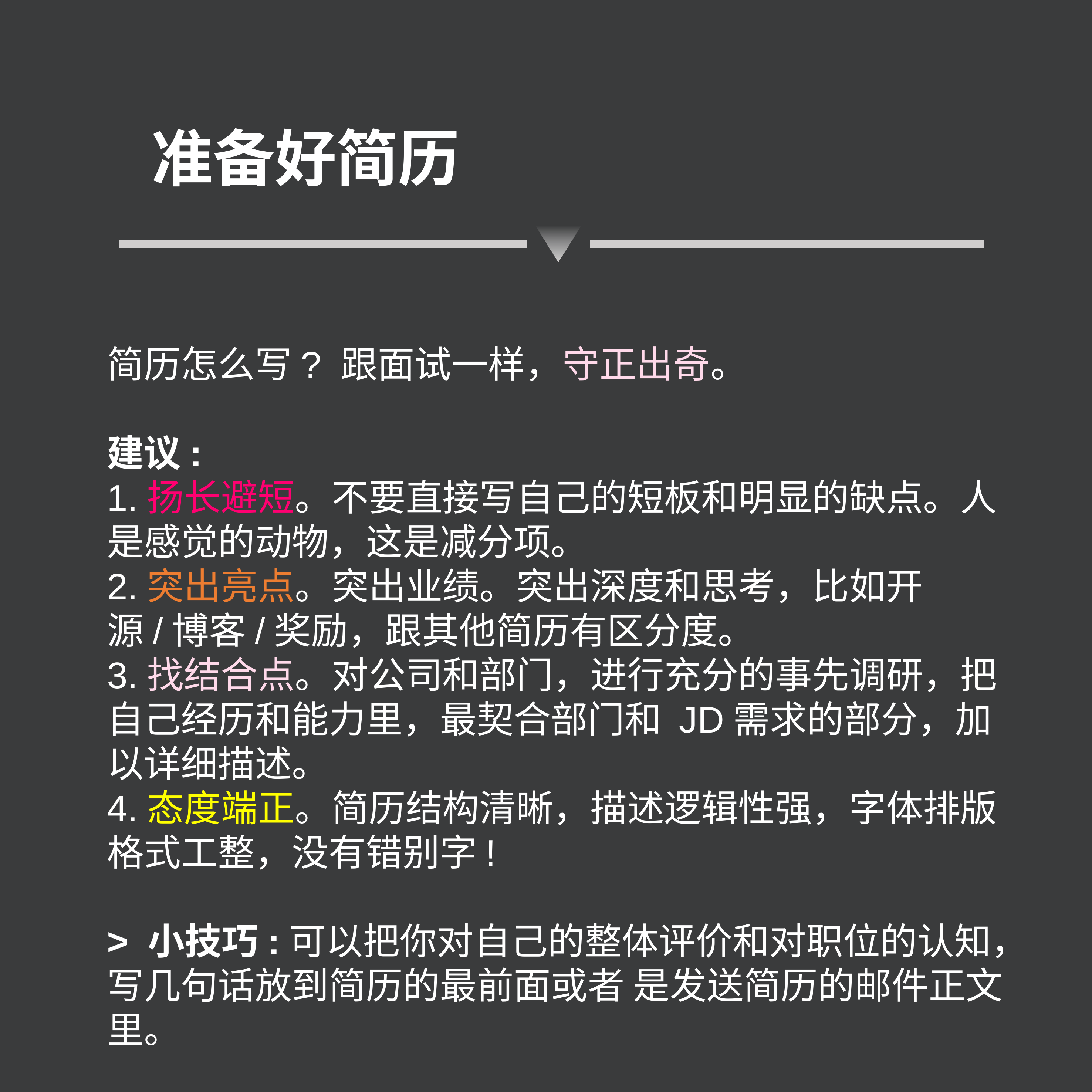

准备好简历

简历怎么写? 跟面试一样，守正出奇。

建议:
1.扬长避短。不要直接写自己的短板和明显的缺点。人是感觉的动物，这是减分项。
2.突出亮点。突出业绩。突出深度和思考，比如开源/博客/奖励，跟其他简历有区分度。
3.找结合点。对公司和部门，进行充分的事先调研，把自己经历和能力里，最契合部门和 JD需求的部分，加以详细描述。
4.态度端正。简历结构清晰，描述逻辑性强，字体排版格式工整，没有错别字!

> 小技巧:可以把你对自己的整体评价和对职位的认知，写几句话放到简历的最前面或者 是发送简历的邮件正文里。